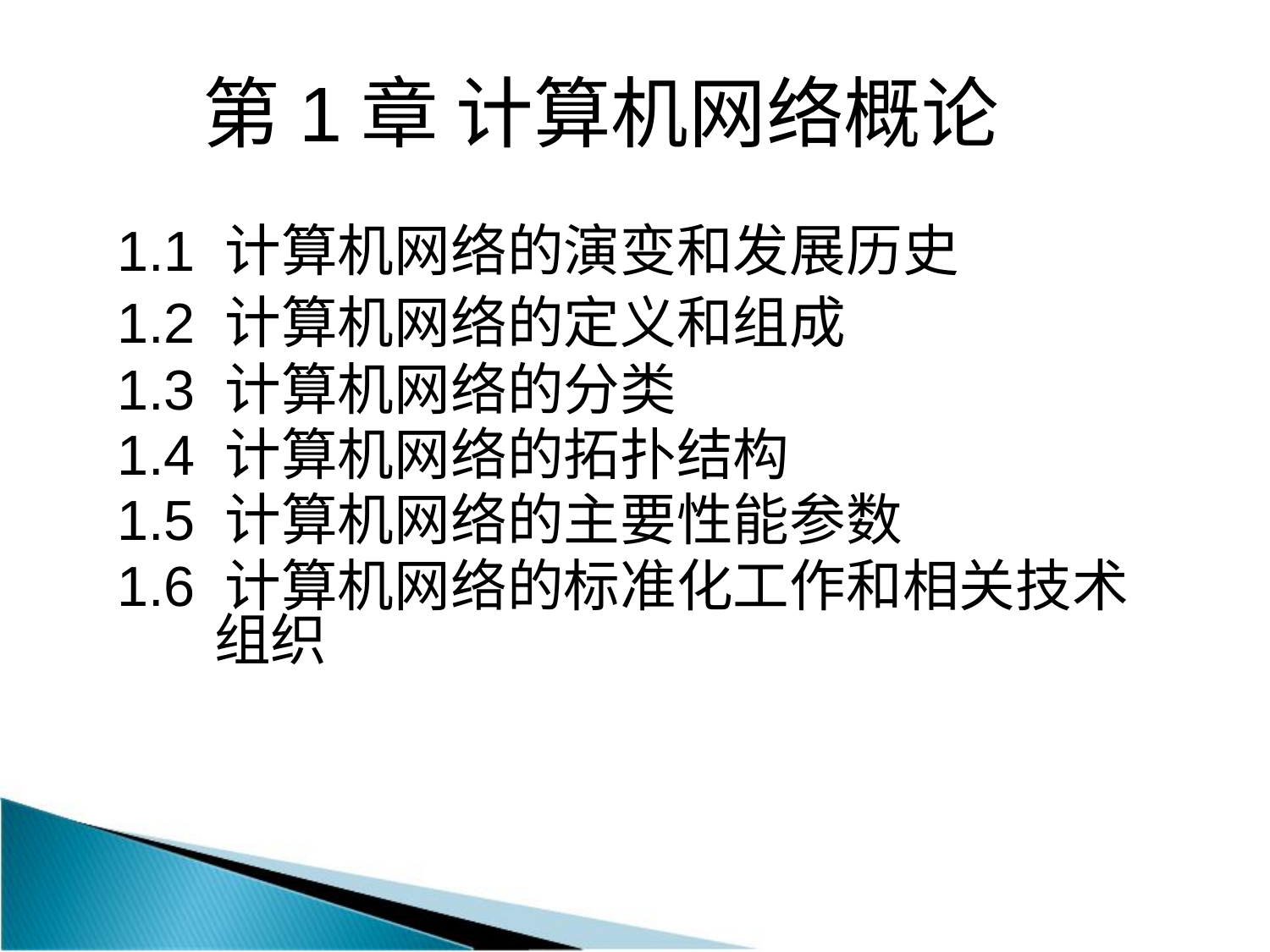

第1章 计算机网络概论
1.1 计算机网络的演变和发展历史
1.2 计算机网络的定义和组成
1.3 计算机网络的分类
1.4 计算机网络的拓扑结构
1.5 计算机网络的主要性能参数
1.6 计算机网络的标准化工作和相关技术组织